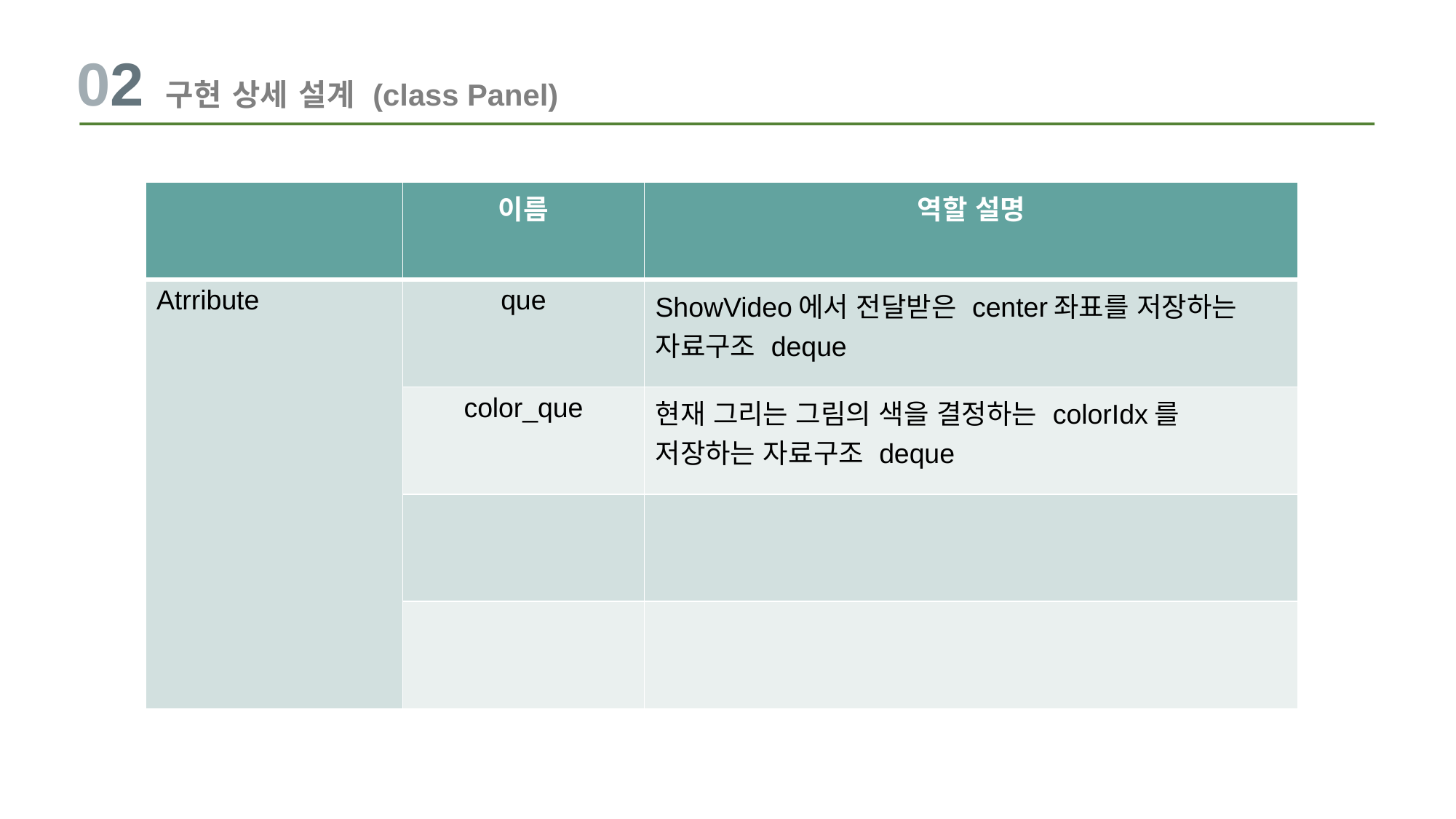

02  구현 상세 설계 (class Panel)

|  | 이름 | 역할 설명 |
| --- | --- | --- |
| Atrribute | que | ShowVideo에서 전달받은 center좌표를 저장하는 자료구조 deque |
|  | color\_que | 현재 그리는 그림의 색을 결정하는 colorIdx를 저장하는 자료구조 deque |
|  |  |  |
|  |  |  |